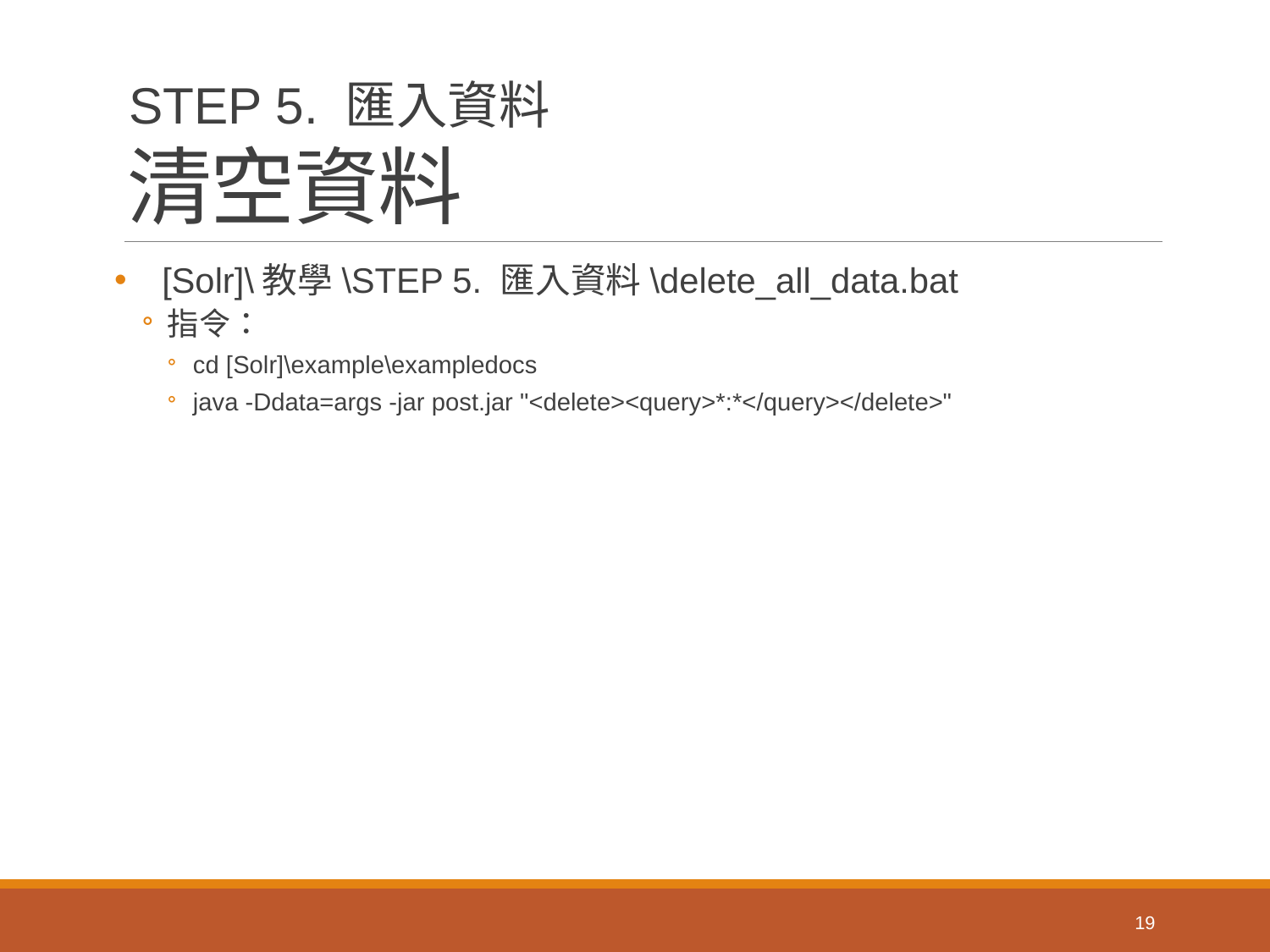

STEP 5. 匯入資料
# 清空資料
[Solr]\教學\STEP 5. 匯入資料\delete_all_data.bat
指令：
cd [Solr]\example\exampledocs
java -Ddata=args -jar post.jar "<delete><query>*:*</query></delete>"
19